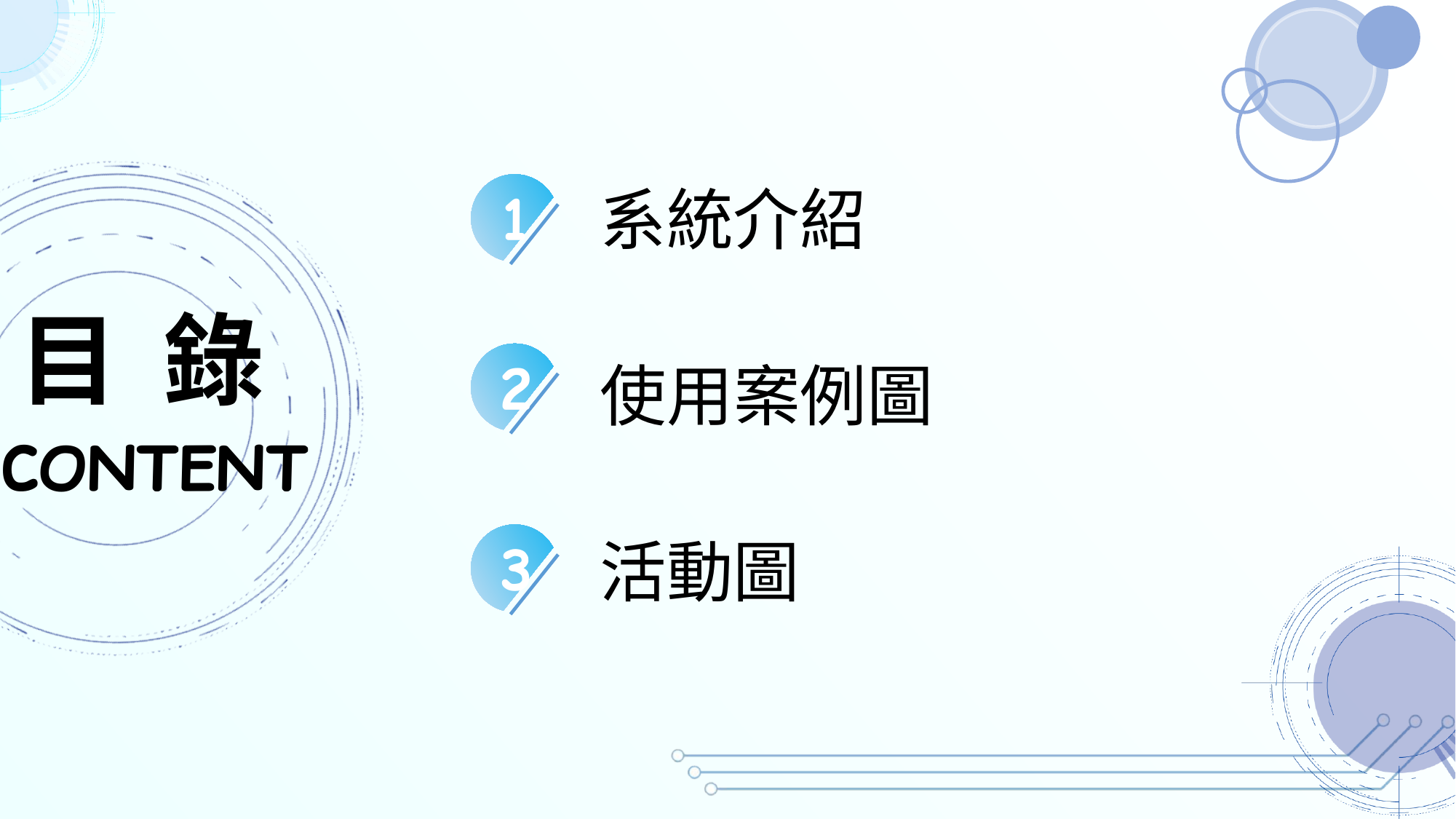

系統介紹

1
目  錄

使用案例圖
2
CONTENT

活動圖
3